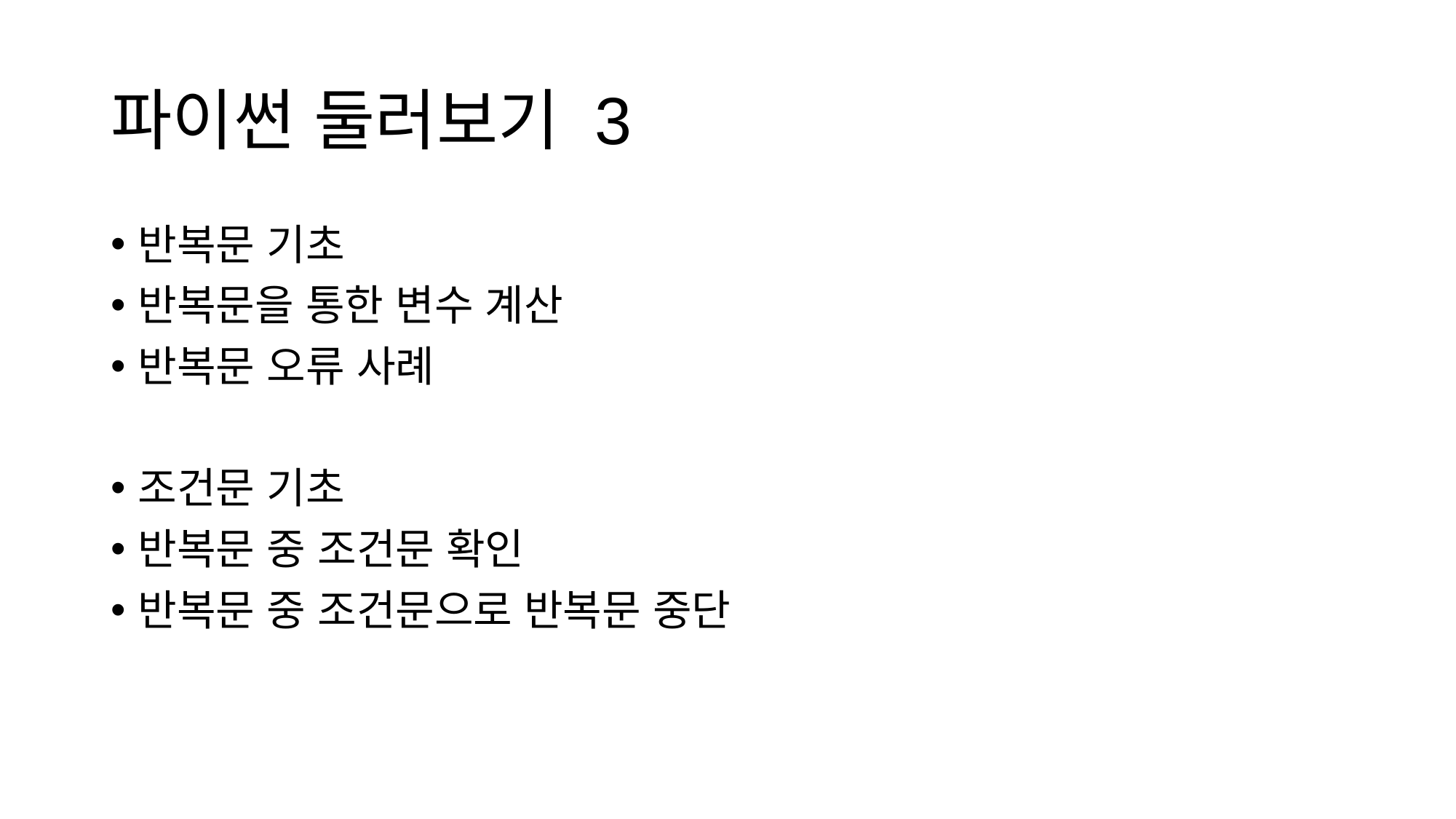

# 파이썬 둘러보기 3
반복문 기초
반복문을 통한 변수 계산
반복문 오류 사례

조건문 기초
반복문 중 조건문 확인
반복문 중 조건문으로 반복문 중단